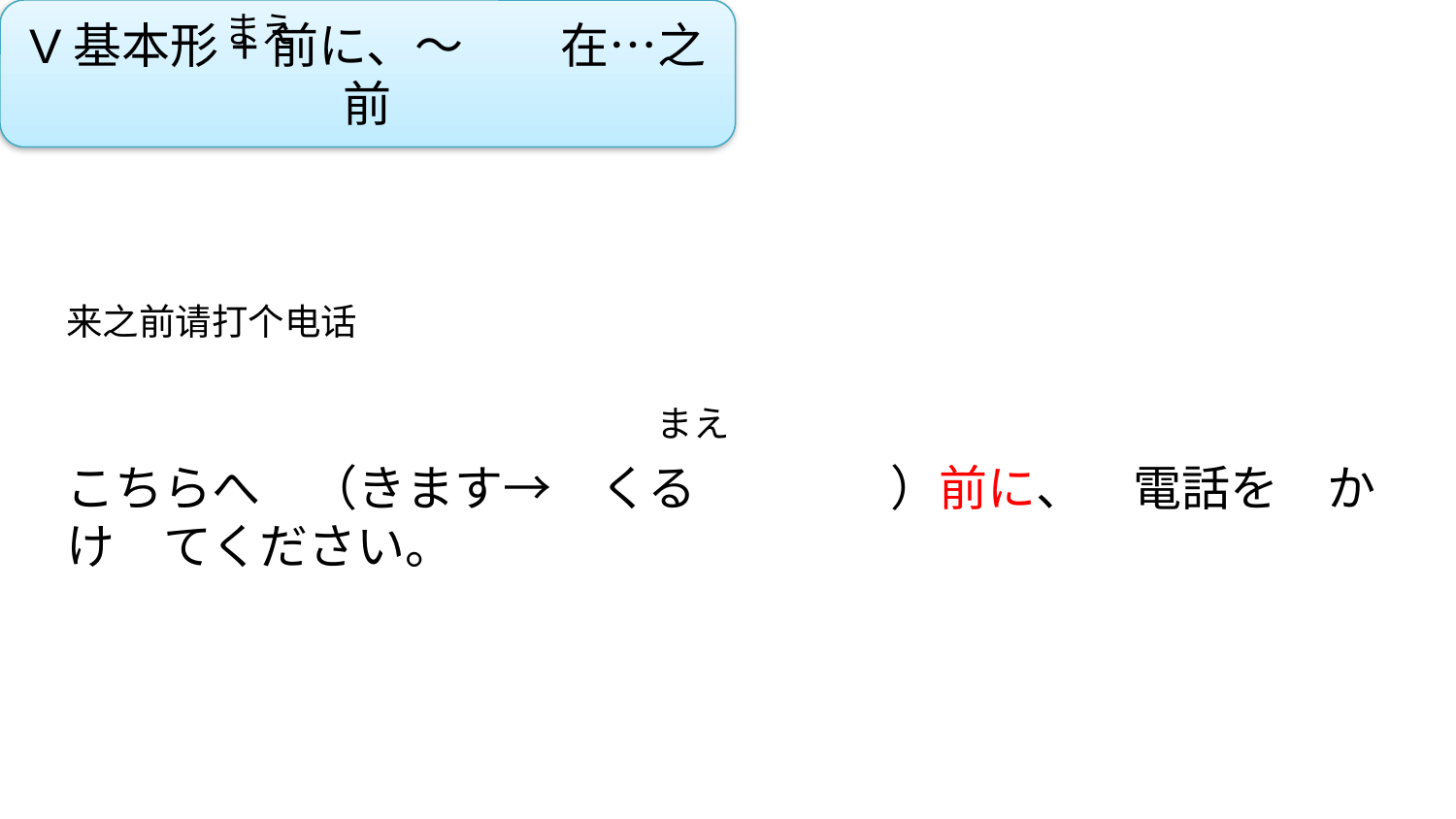

V基本形+前に、〜　　在…之前
まえ
来之前请打个电话
まえ
こちらへ　（きます→　くる　　　　）前に、　電話を　かけ　てください。